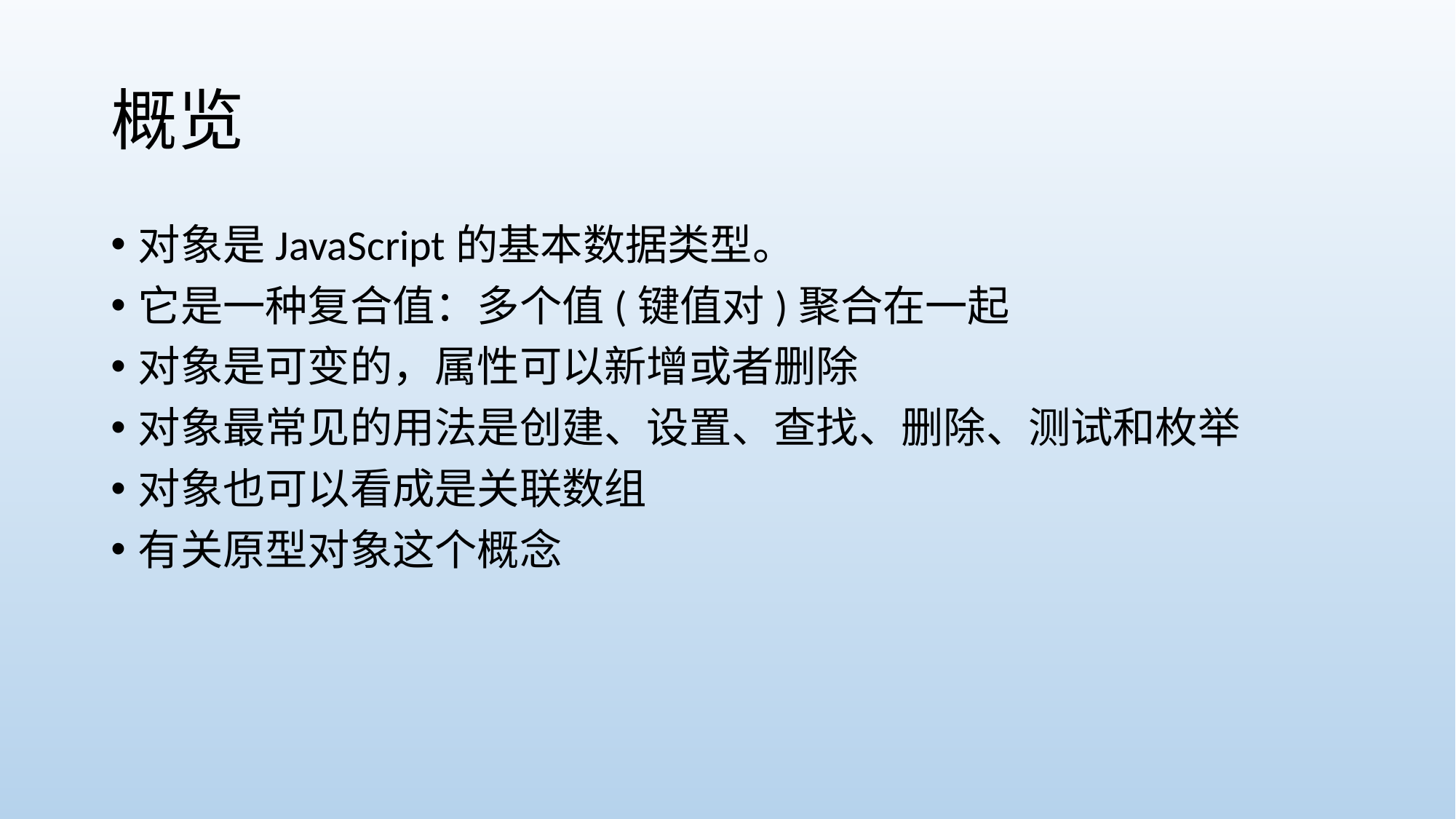

# 概览
对象是JavaScript的基本数据类型。
它是一种复合值：多个值(键值对)聚合在一起
对象是可变的，属性可以新增或者删除
对象最常见的用法是创建、设置、查找、删除、测试和枚举
对象也可以看成是关联数组
有关原型对象这个概念